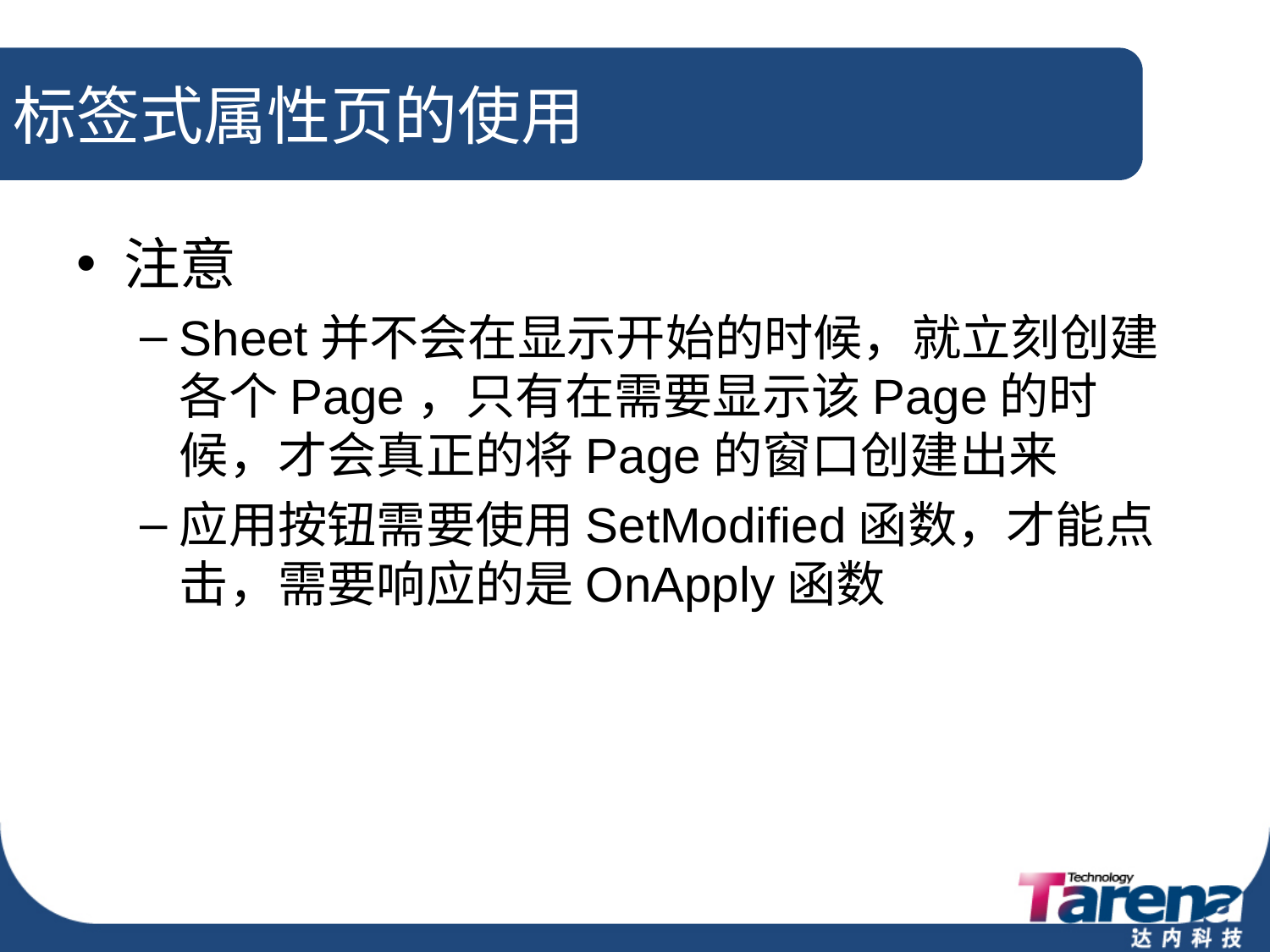

# 标签式属性页的使用
注意
Sheet并不会在显示开始的时候，就立刻创建各个Page，只有在需要显示该Page的时候，才会真正的将Page的窗口创建出来
应用按钮需要使用SetModified函数，才能点击，需要响应的是OnApply函数